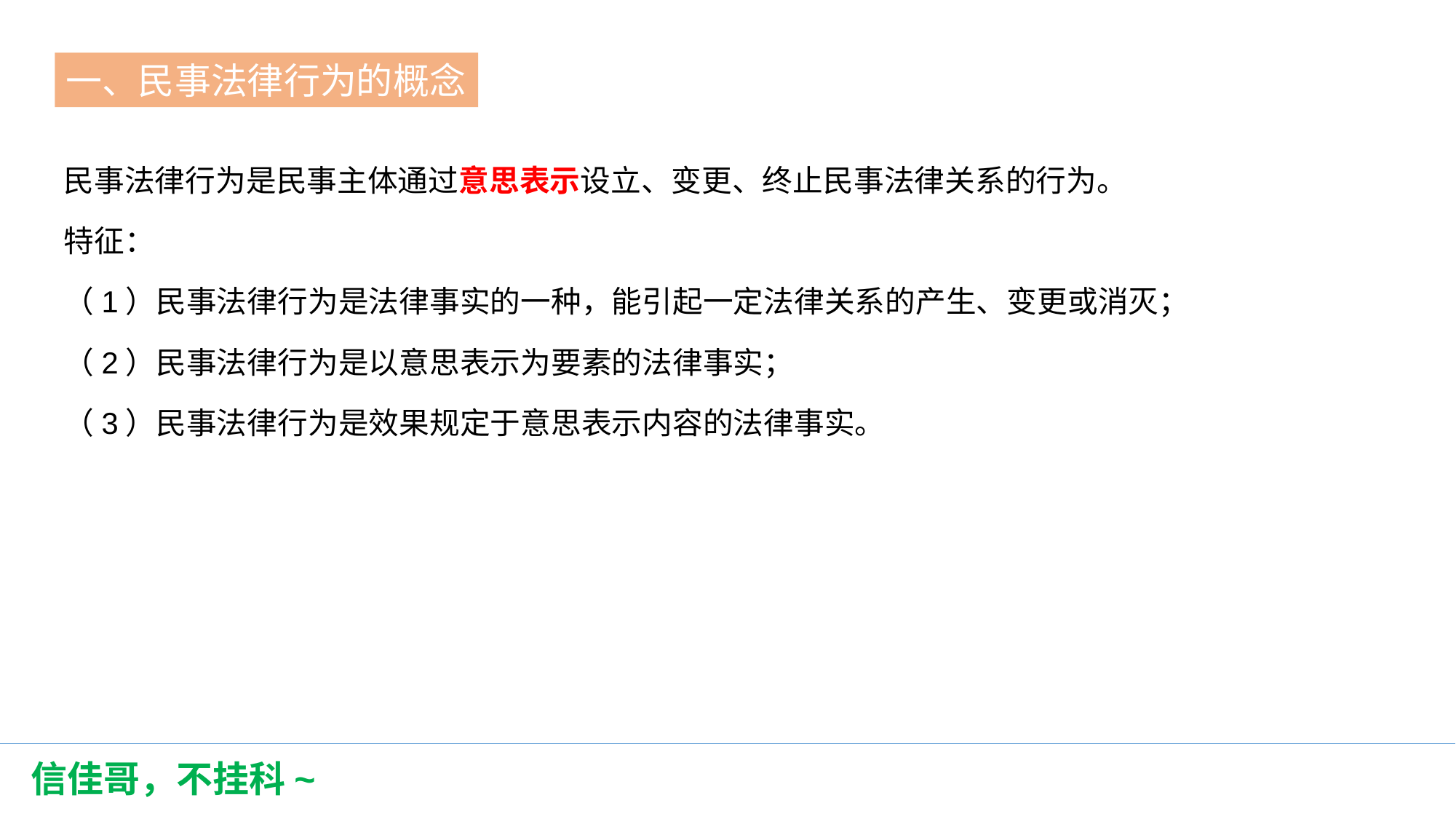

一、民事法律行为的概念
第一节
民事法律行为是民事主体通过意思表示设立、变更、终止民事法律关系的行为。
特征：
（1）民事法律行为是法律事实的一种，能引起一定法律关系的产生、变更或消灭；
（2）民事法律行为是以意思表示为要素的法律事实；
（3）民事法律行为是效果规定于意思表示内容的法律事实。